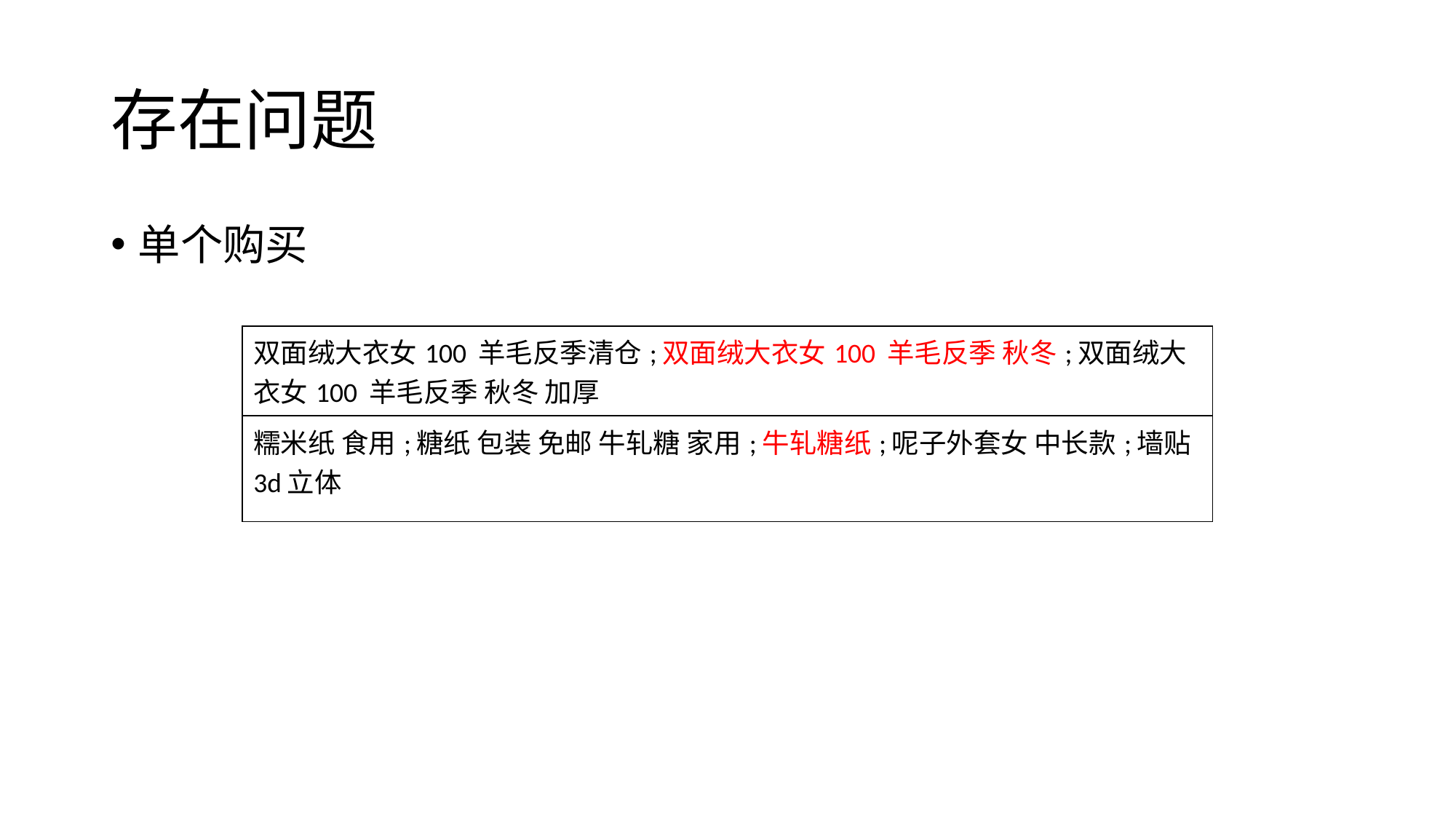

# 存在问题
单个购买
| 双面绒大衣女100 羊毛反季清仓;双面绒大衣女100 羊毛反季 秋冬;双面绒大衣女100 羊毛反季 秋冬 加厚 |
| --- |
| 糯米纸 食用;糖纸 包装 免邮 牛轧糖 家用;牛轧糖纸;呢子外套女 中长款;墙贴 3d立体 |